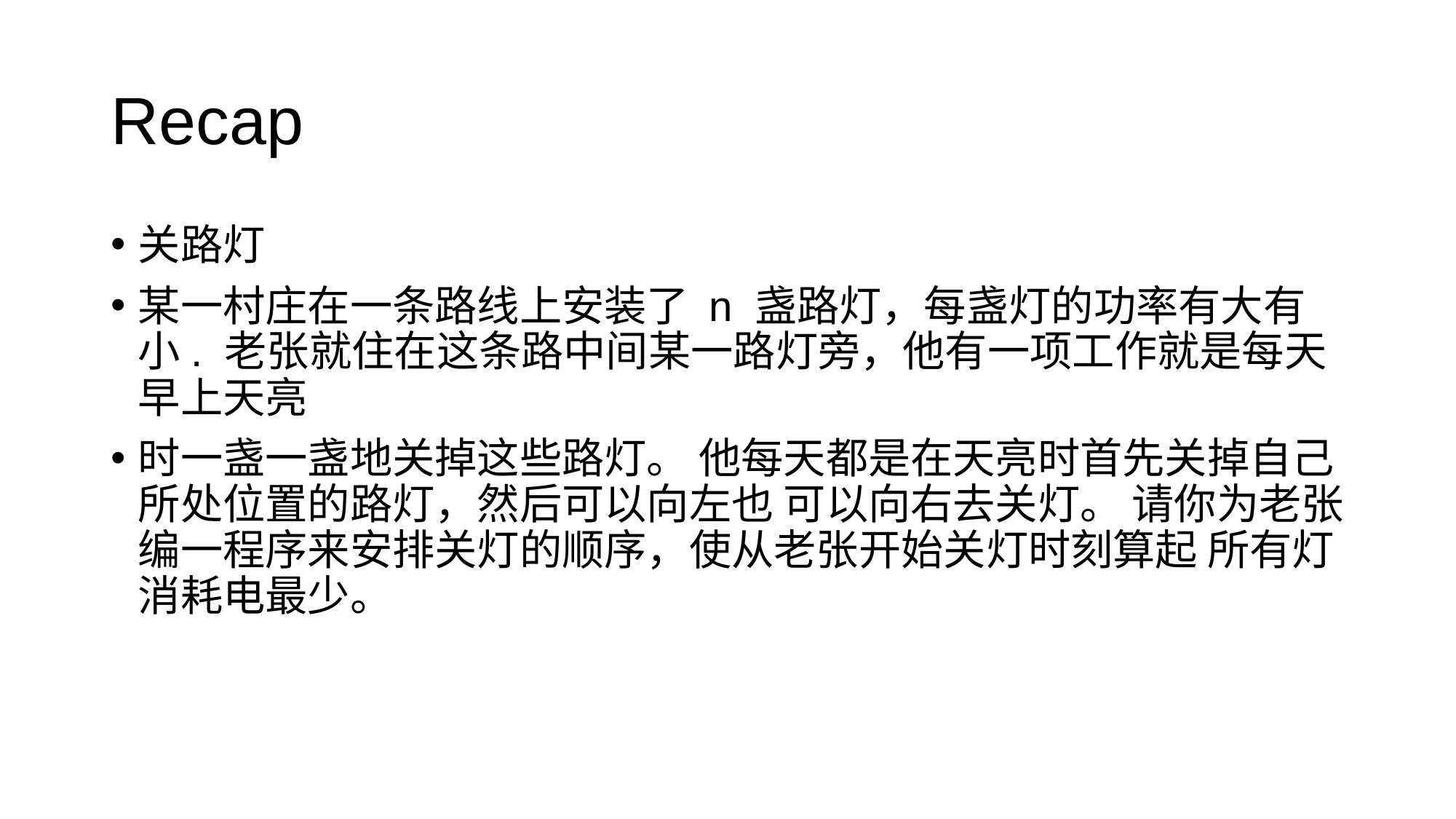

# Recap
关路灯
某一村庄在一条路线上安装了 n 盏路灯，每盏灯的功率有大有小. 老张就住在这条路中间某一路灯旁，他有一项工作就是每天早上天亮
时一盏一盏地关掉这些路灯。 他每天都是在天亮时首先关掉自己所处位置的路灯，然后可以向左也 可以向右去关灯。 请你为老张编一程序来安排关灯的顺序，使从老张开始关灯时刻算起 所有灯消耗电最少。